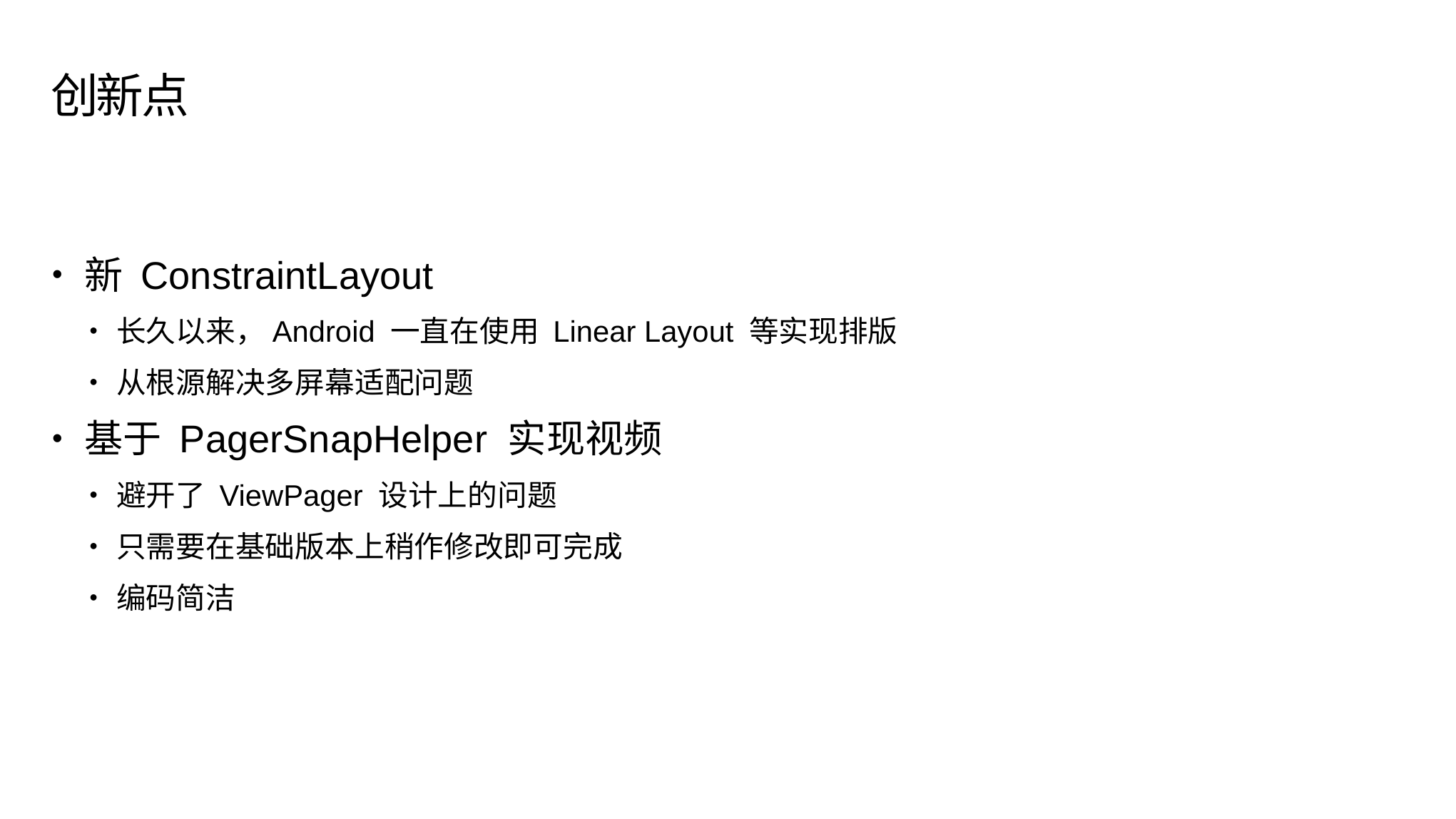

# 创新点
新 ConstraintLayout
长久以来，Android 一直在使用 Linear Layout 等实现排版
从根源解决多屏幕适配问题
基于 PagerSnapHelper 实现视频
避开了 ViewPager 设计上的问题
只需要在基础版本上稍作修改即可完成
编码简洁